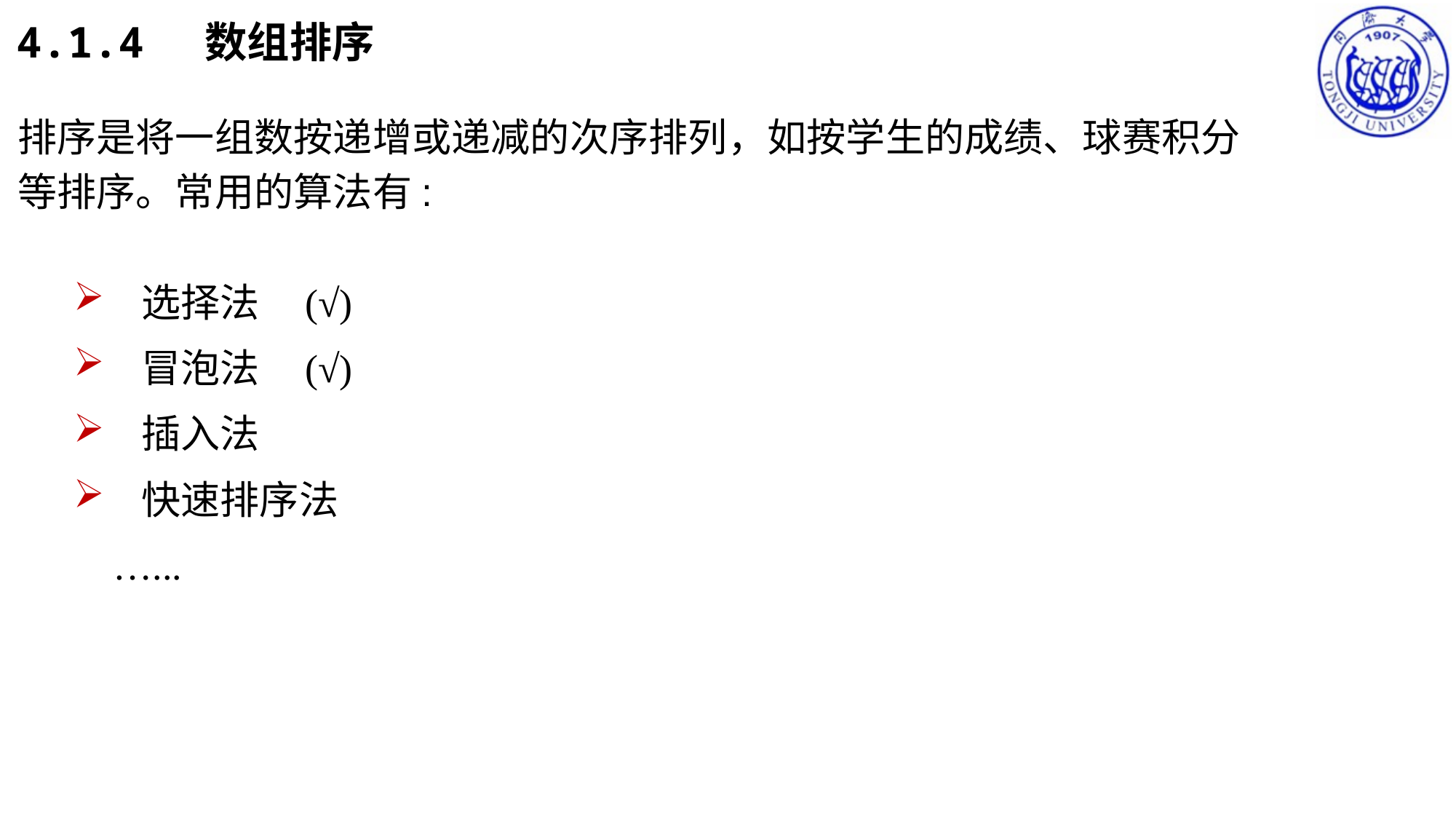

# 4.1.4  数组排序
排序是将一组数按递增或递减的次序排列，如按学生的成绩、球赛积分等排序。常用的算法有:
   选择法    (√)
   冒泡法    (√)
   插入法
   快速排序法
    …...